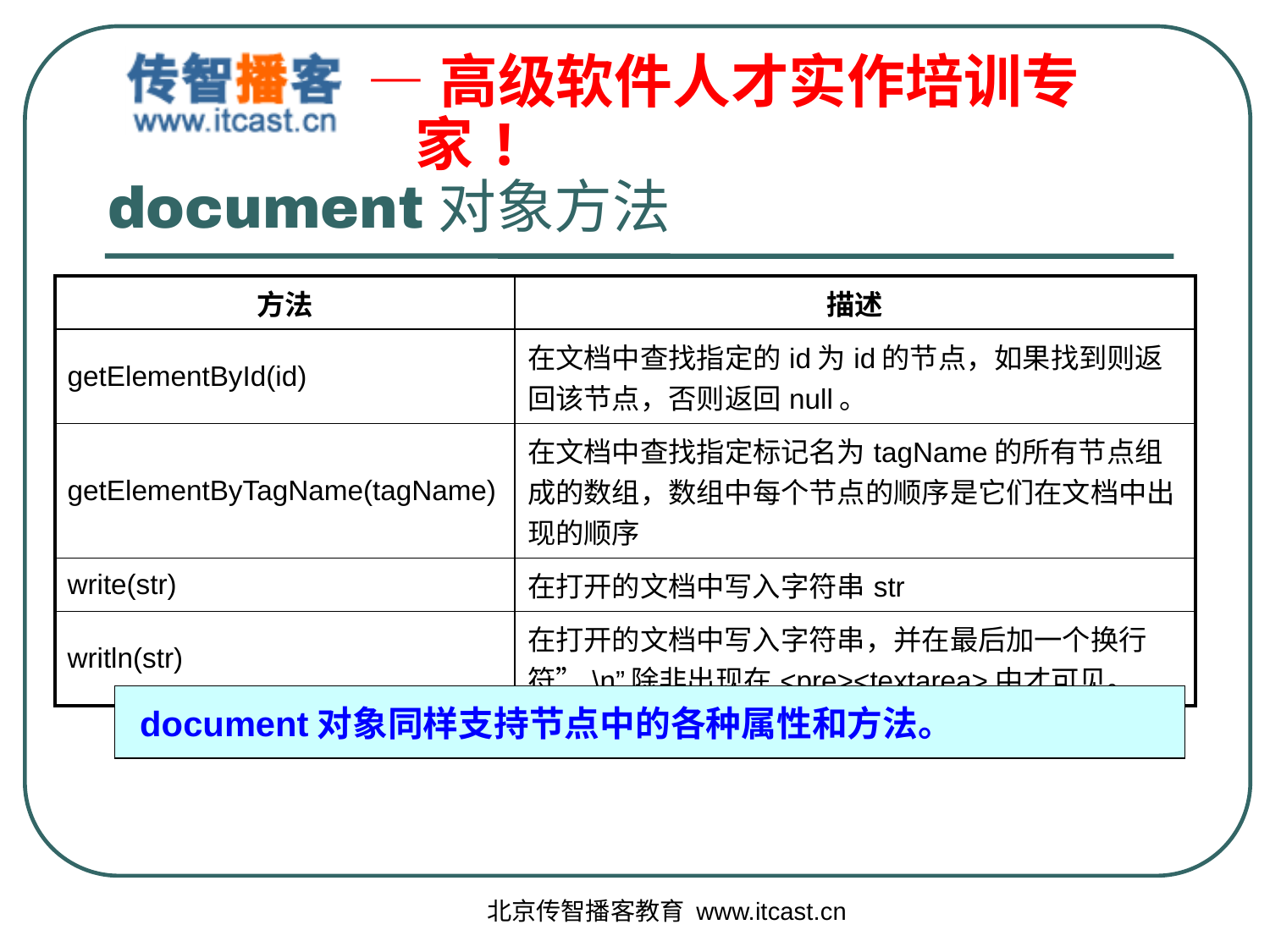

# document对象方法
| 方法 | 描述 |
| --- | --- |
| getElementById(id) | 在文档中查找指定的id为id的节点，如果找到则返回该节点，否则返回null。 |
| getElementByTagName(tagName) | 在文档中查找指定标记名为tagName的所有节点组成的数组，数组中每个节点的顺序是它们在文档中出现的顺序 |
| write(str) | 在打开的文档中写入字符串str |
| writln(str) | 在打开的文档中写入字符串，并在最后加一个换行符”\n”除非出现在<pre><textarea>中才可见。 |
document对象同样支持节点中的各种属性和方法。